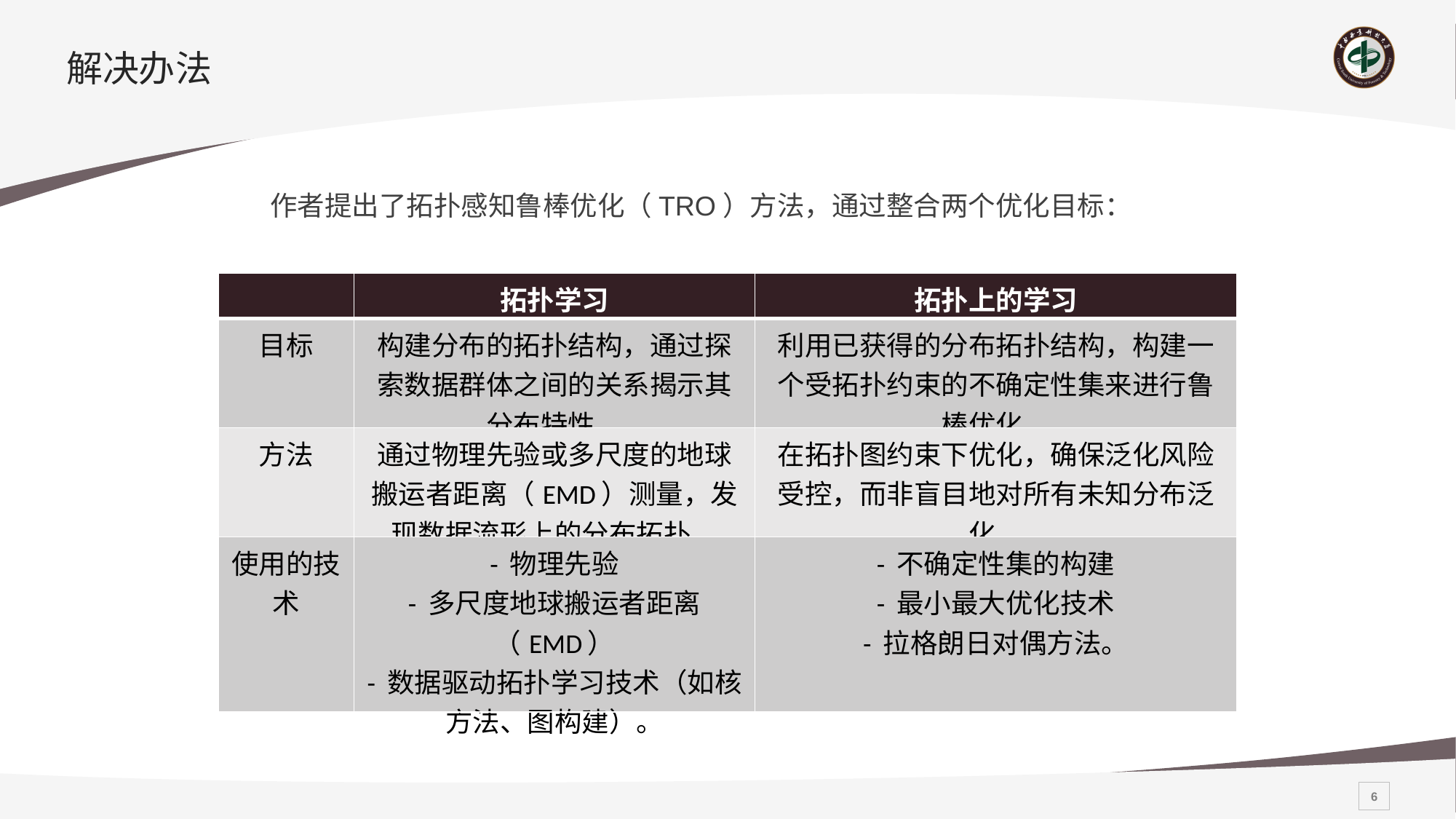

# 解决办法
作者提出了拓扑感知鲁棒优化（TRO）方法，通过整合两个优化目标：
|  | 拓扑学习 | 拓扑上的学习 |
| --- | --- | --- |
| 目标 | 构建分布的拓扑结构，通过探索数据群体之间的关系揭示其分布特性。 | 利用已获得的分布拓扑结构，构建一个受拓扑约束的不确定性集来进行鲁棒优化。 |
| 方法 | 通过物理先验或多尺度的地球搬运者距离（EMD）测量，发现数据流形上的分布拓扑。 | 在拓扑图约束下优化，确保泛化风险受控，而非盲目地对所有未知分布泛化。 |
| 使用的技术 | - 物理先验 - 多尺度地球搬运者距离（EMD） - 数据驱动拓扑学习技术（如核方法、图构建）。 | - 不确定性集的构建 - 最小最大优化技术 - 拉格朗日对偶方法。 |